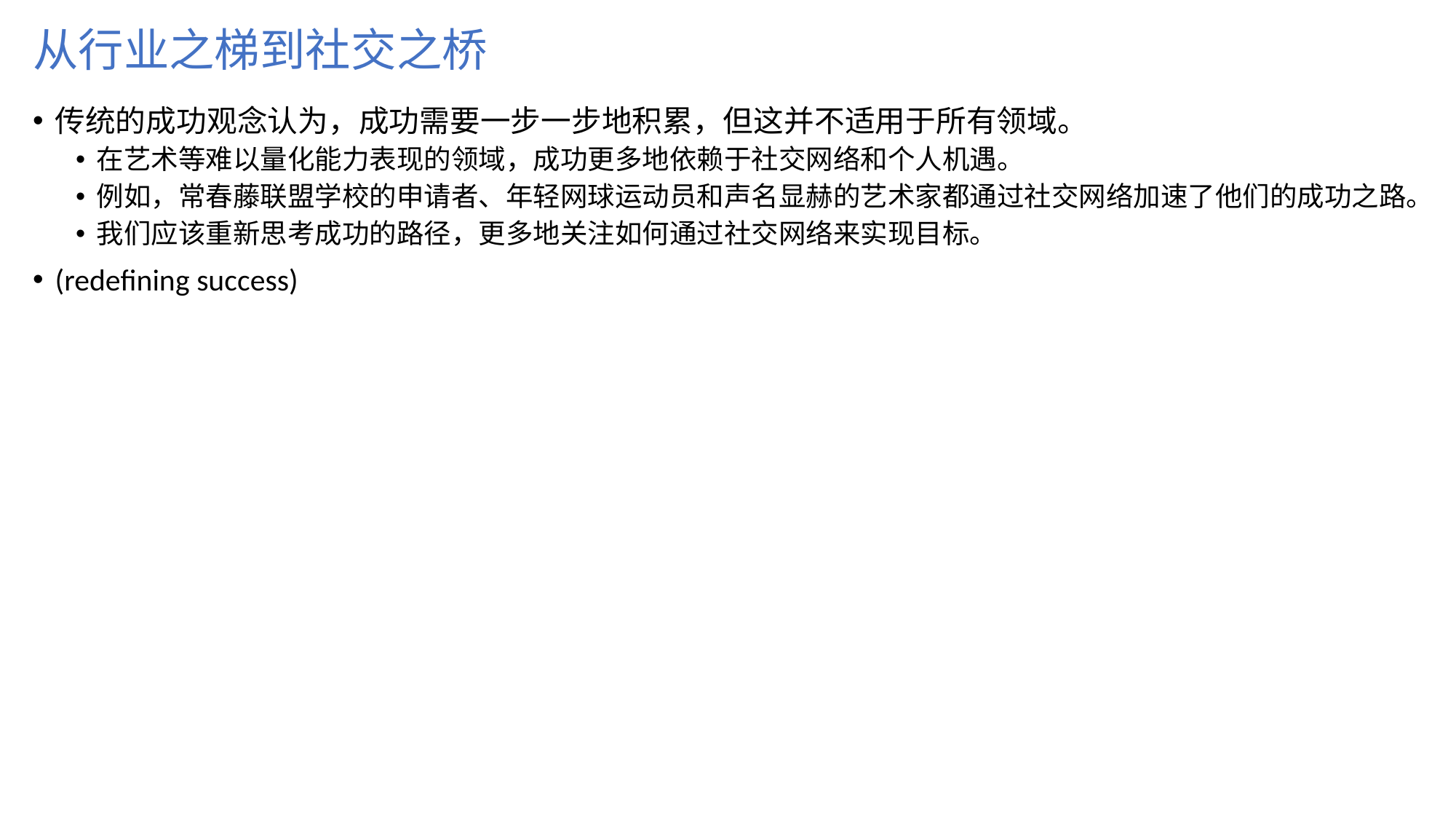

# 从行业之梯到社交之桥
传统的成功观念认为，成功需要一步一步地积累，但这并不适用于所有领域。
在艺术等难以量化能力表现的领域，成功更多地依赖于社交网络和个人机遇。
例如，常春藤联盟学校的申请者、年轻网球运动员和声名显赫的艺术家都通过社交网络加速了他们的成功之路。
我们应该重新思考成功的路径，更多地关注如何通过社交网络来实现目标。
(redefining success)